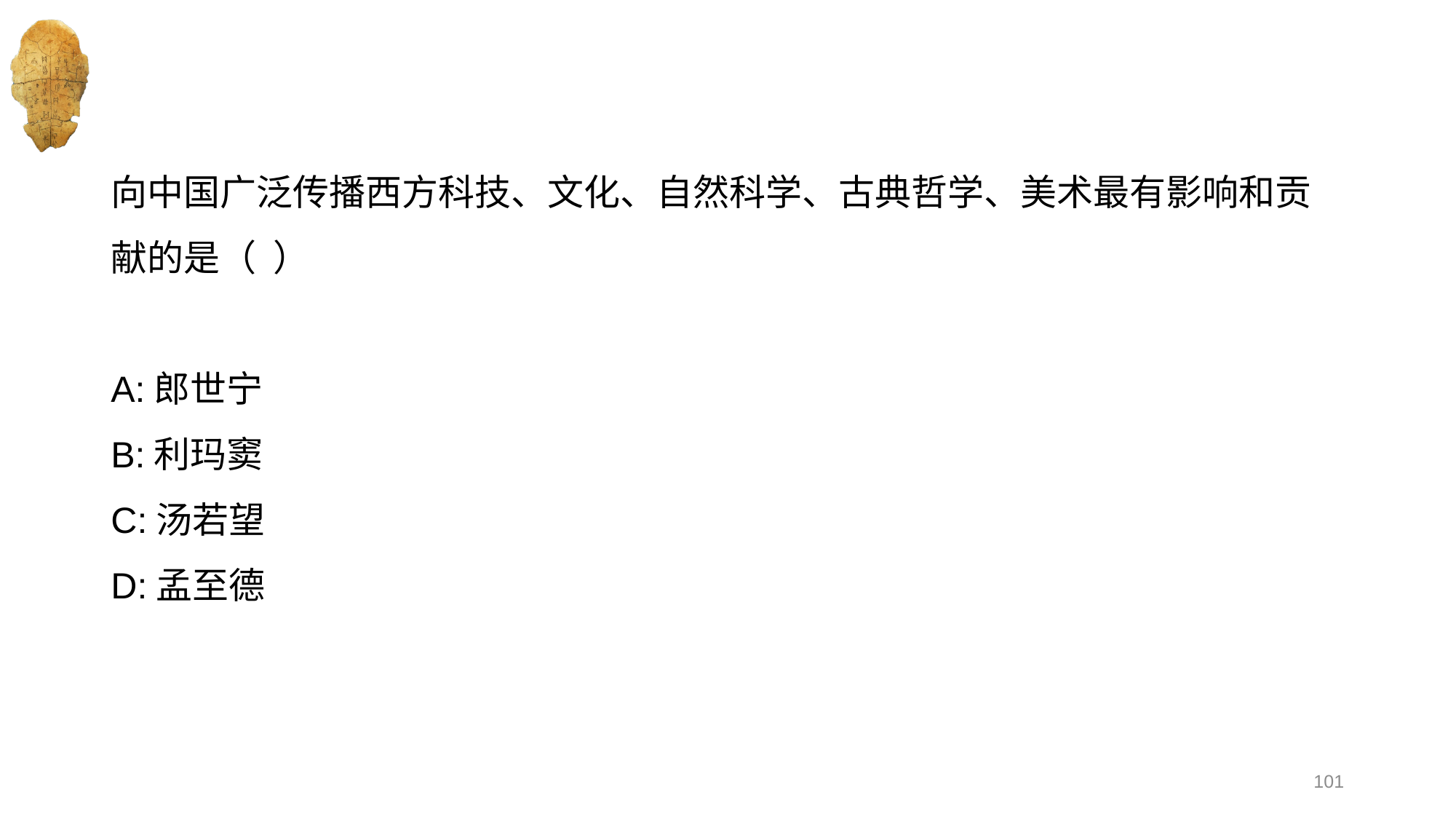

#
向中国广泛传播西方科技、文化、自然科学、古典哲学、美术最有影响和贡献的是（  ）

A:郎世宁
B:利玛窦
C:汤若望
D:孟至德

101